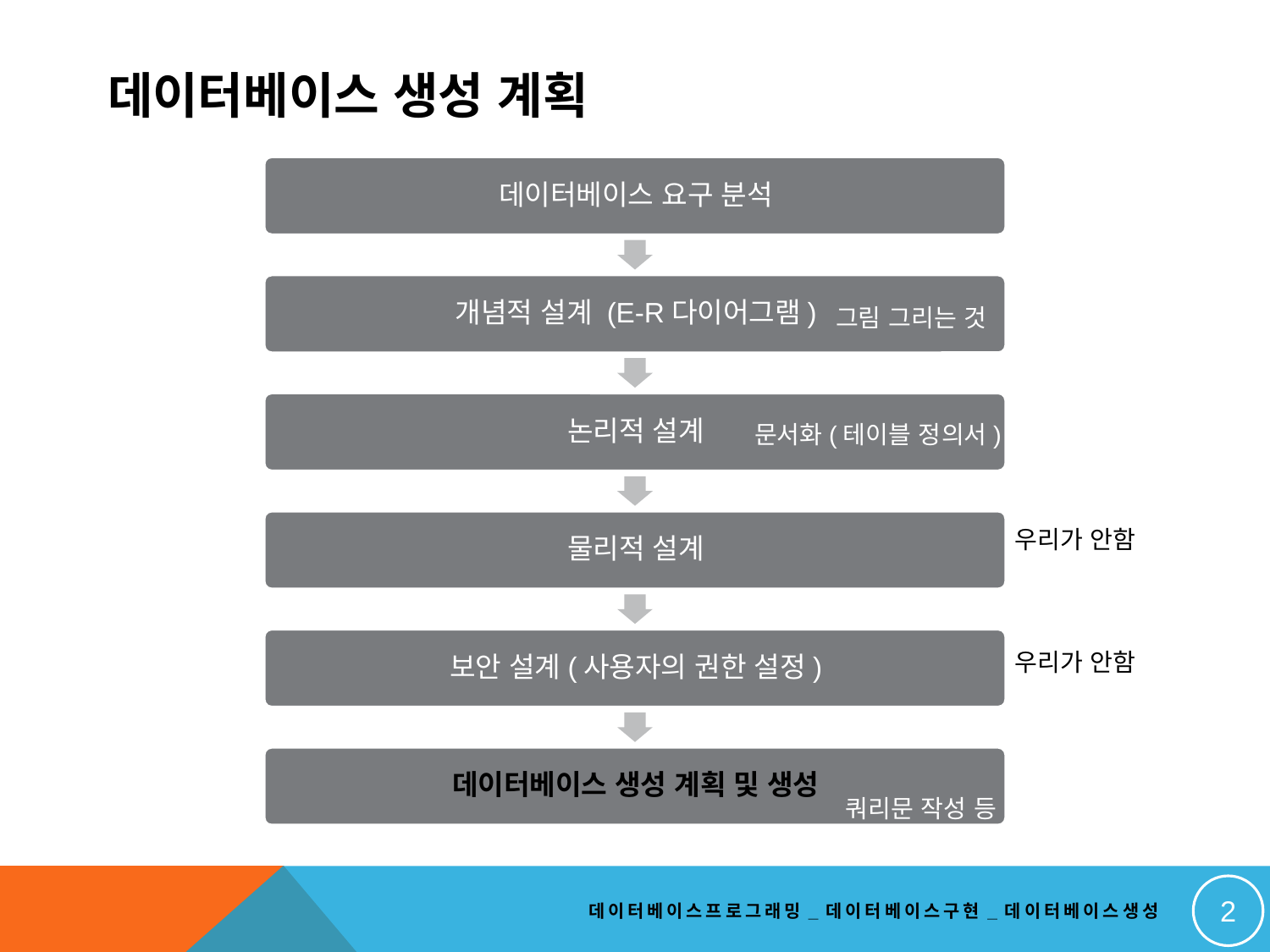

데이터베이스 생성 계획
데이터베이스 요구 분석

개념적 설계 (E-R다이어그램)

논리적 설계

물리적 설계

보안 설계(사용자의 권한 설정)

데이터베이스 생성 계획 및 생성
그림 그리는 것
문서화(테이블 정의서)
우리가 안함
우리가 안함
쿼리문 작성 등
2
데이터베이스프로그래밍_데이터베이스구현_데이터베이스생성